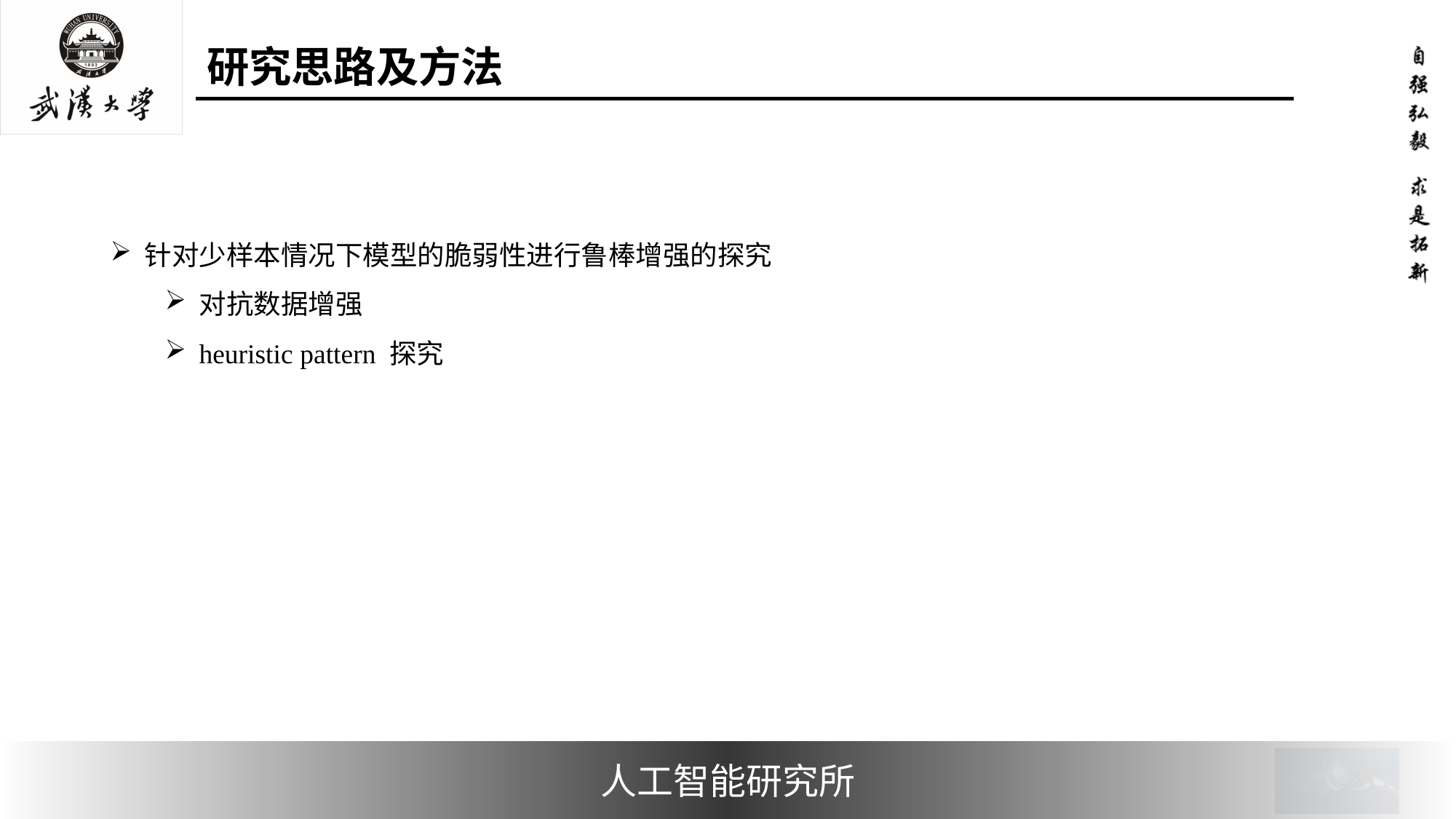

# 研究思路及方法
针对少样本情况下模型的脆弱性进行鲁棒增强的探究
对抗数据增强
heuristic pattern 探究
12